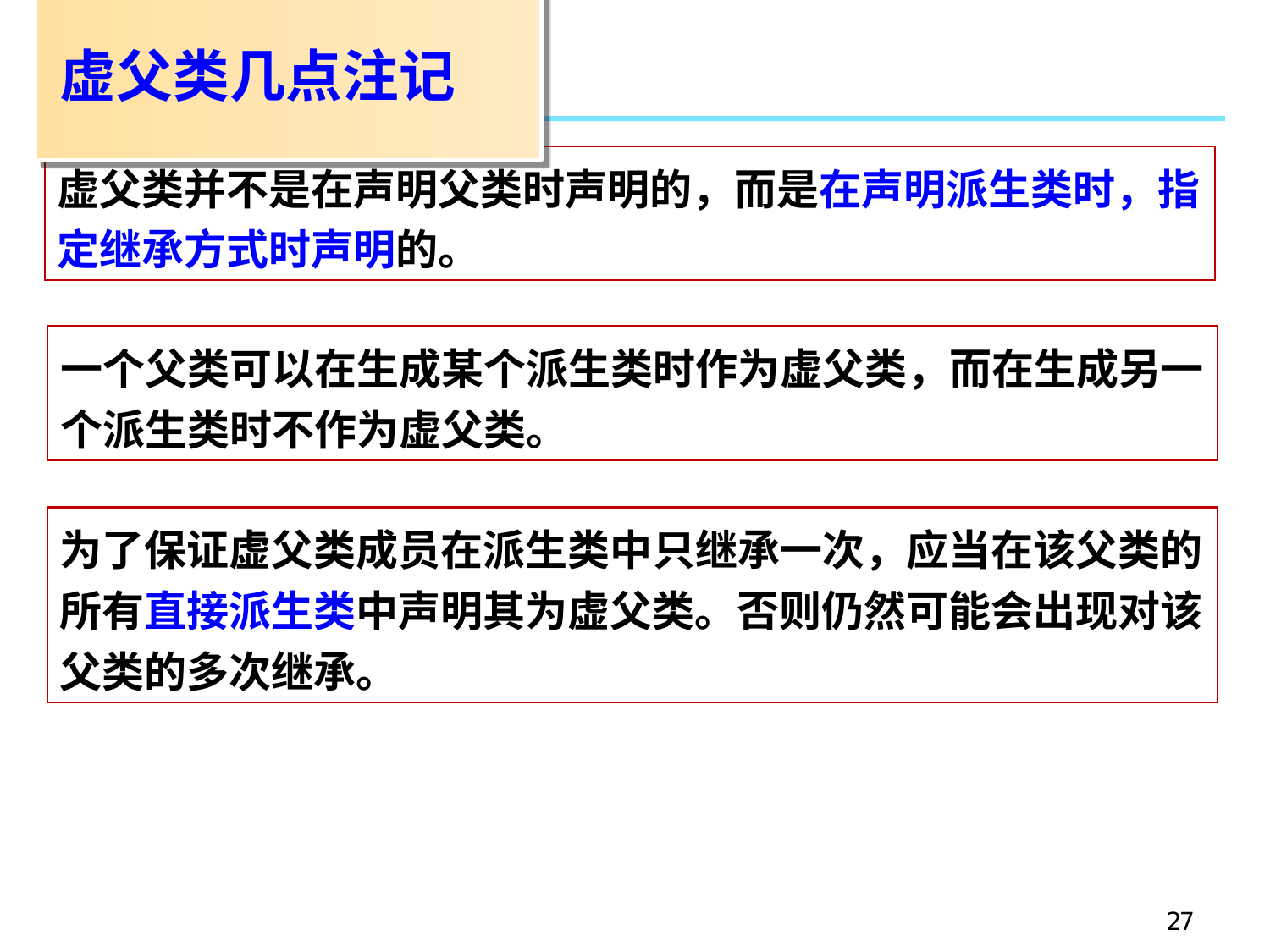

# 虚父类几点注记
虚父类并不是在声明父类时声明的，而是在声明派生类时，指定继承方式时声明的。
一个父类可以在生成某个派生类时作为虚父类，而在生成另一个派生类时不作为虚父类。
为了保证虚父类成员在派生类中只继承一次，应当在该父类的所有直接派生类中声明其为虚父类。否则仍然可能会出现对该父类的多次继承。
27